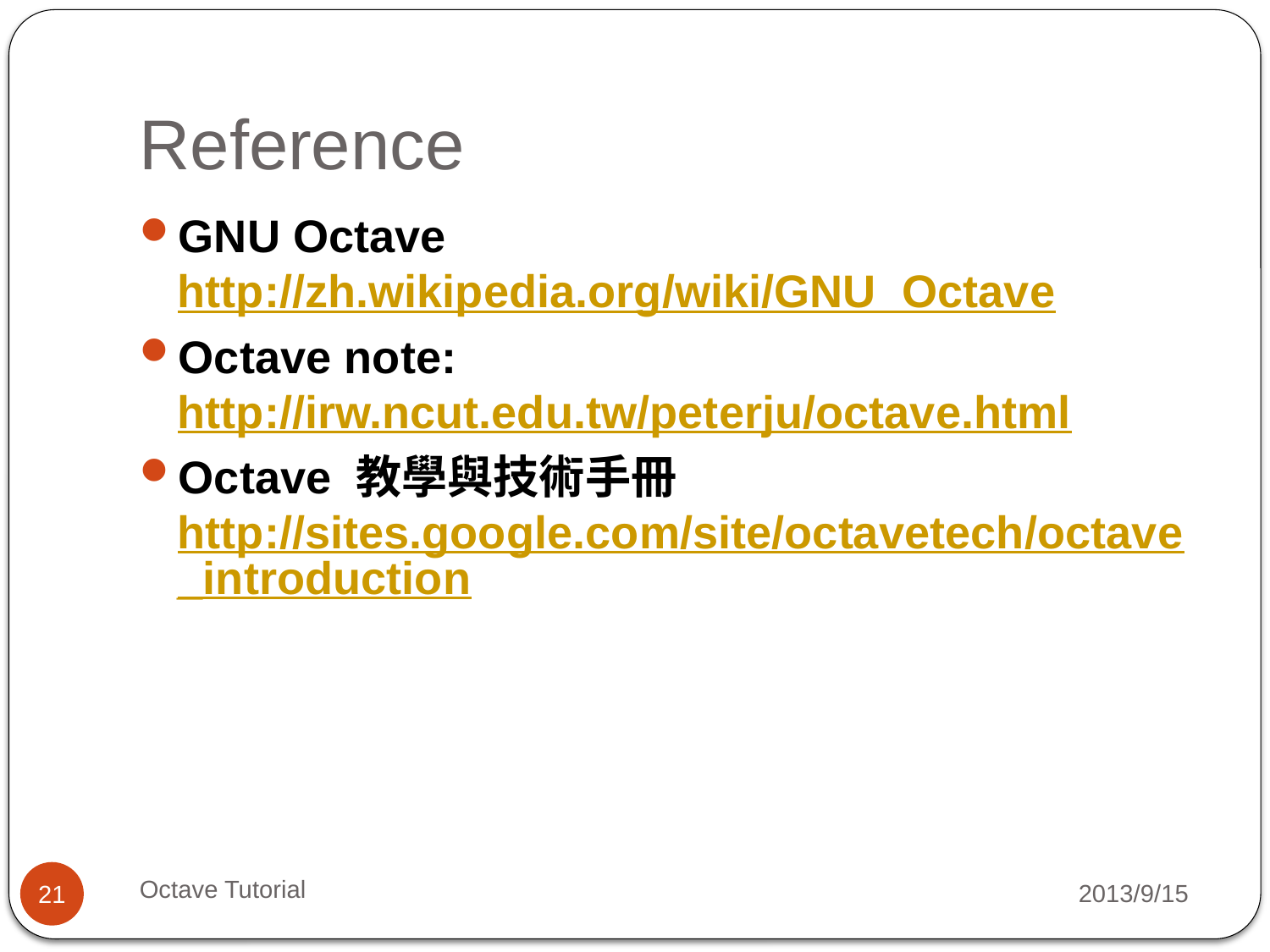

# Reference
GNU Octave http://zh.wikipedia.org/wiki/GNU_Octave
Octave note: http://irw.ncut.edu.tw/peterju/octave.html
Octave 教學與技術手冊http://sites.google.com/site/octavetech/octave_introduction

Octave Tutorial
2013/9/15
21